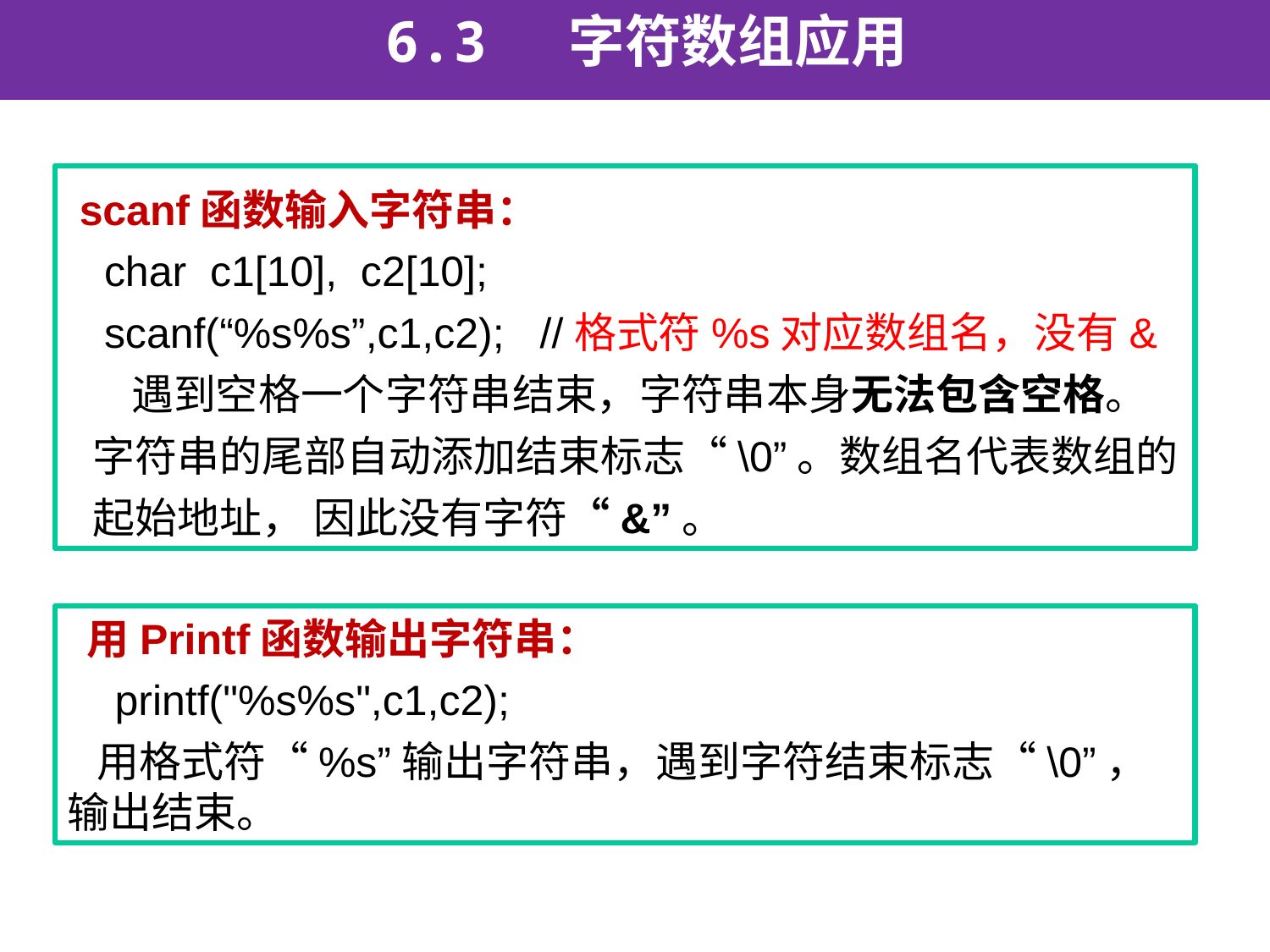

6.3  字符数组应用
 scanf函数输入字符串：
 char  c1[10],  c2[10];
 scanf(“%s%s”,c1,c2);   //格式符%s对应数组名，没有&
   遇到空格一个字符串结束，字符串本身无法包含空格。字符串的尾部自动添加结束标志“\0”。数组名代表数组的起始地址， 因此没有字符“&”。
 用Printf函数输出字符串：
    printf("%s%s",c1,c2);
  用格式符“%s”输出字符串，遇到字符结束标志“\0”，输出结束。